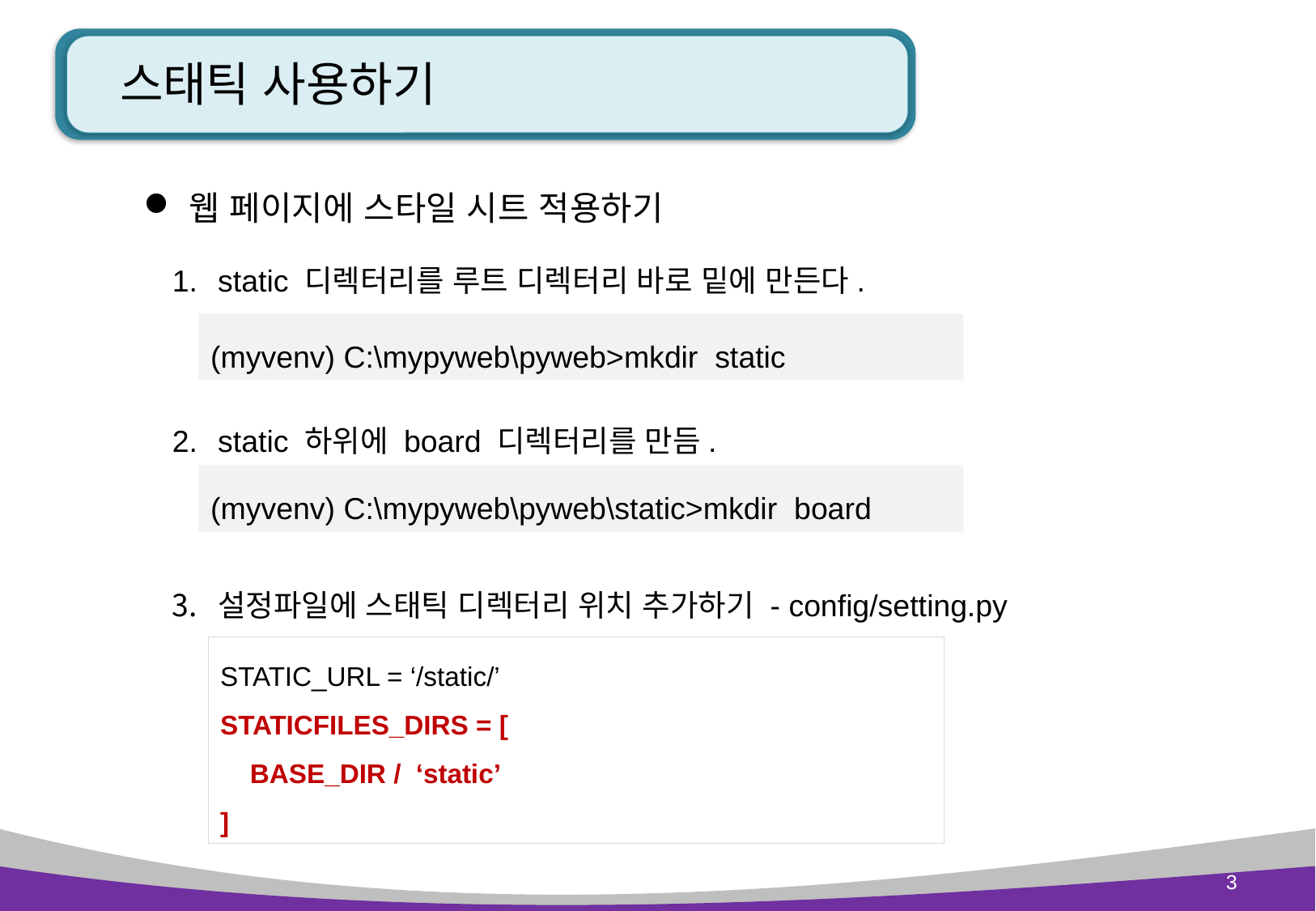

# 스태틱 사용하기
웹 페이지에 스타일 시트 적용하기
static 디렉터리를 루트 디렉터리 바로 밑에 만든다.
(myvenv) C:\mypyweb\pyweb>mkdir  static
static 하위에 board 디렉터리를 만듬.

설정파일에 스태틱 디렉터리 위치 추가하기 - config/setting.py
(myvenv) C:\mypyweb\pyweb\static>mkdir  board
STATIC_URL = ‘/static/’
STATICFILES_DIRS = [
    BASE_DIR /  ‘static’
]
3